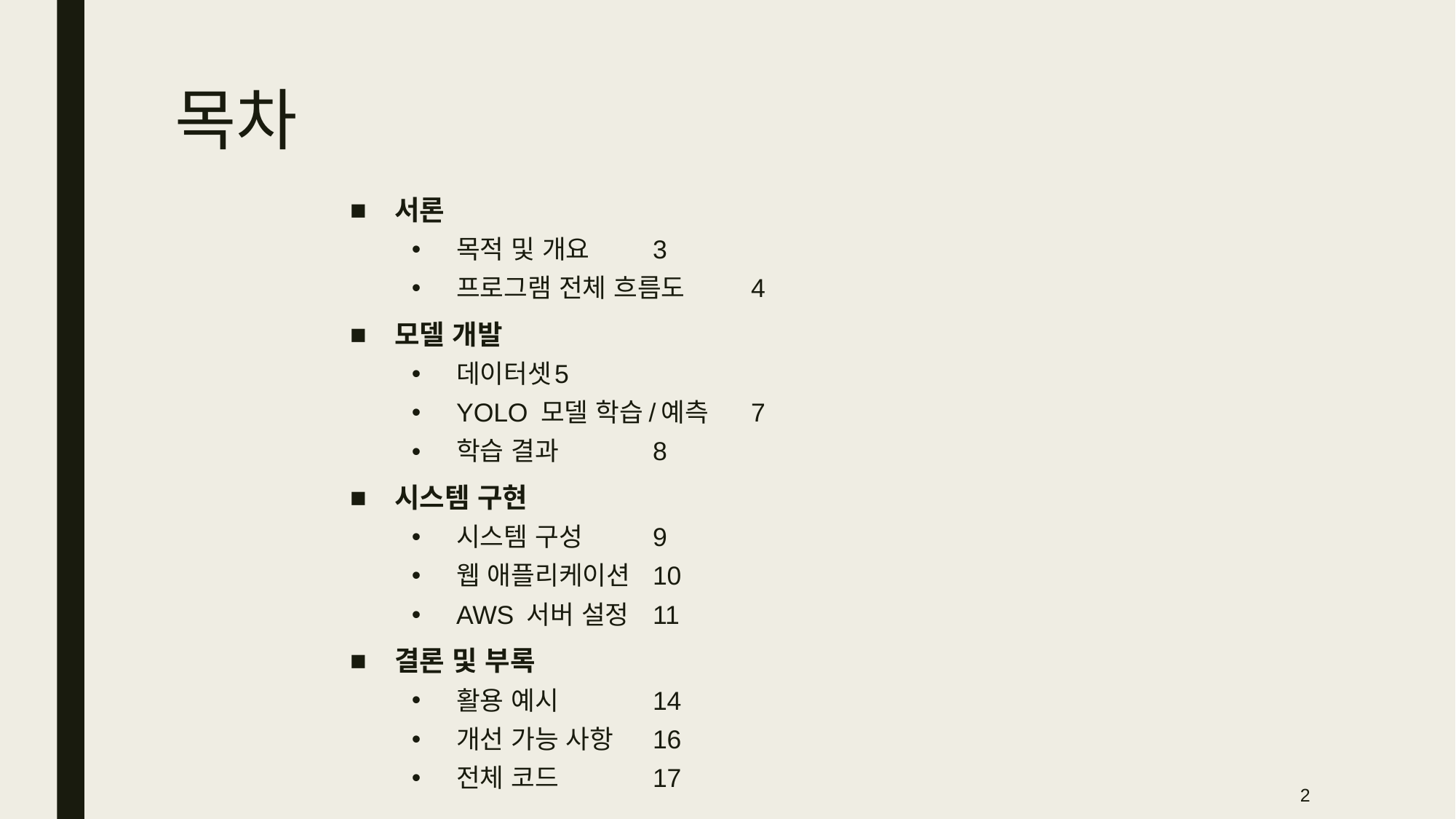

# 목차
서론
목적 및 개요			3
프로그램 전체 흐름도		4
모델 개발
데이터셋			5
YOLO 모델 학습/예측		7
학습 결과			8
시스템 구현
시스템 구성			9
웹 애플리케이션			10
AWS 서버 설정			11
결론 및 부록
활용 예시			14
개선 가능 사항			16
전체 코드			17
2